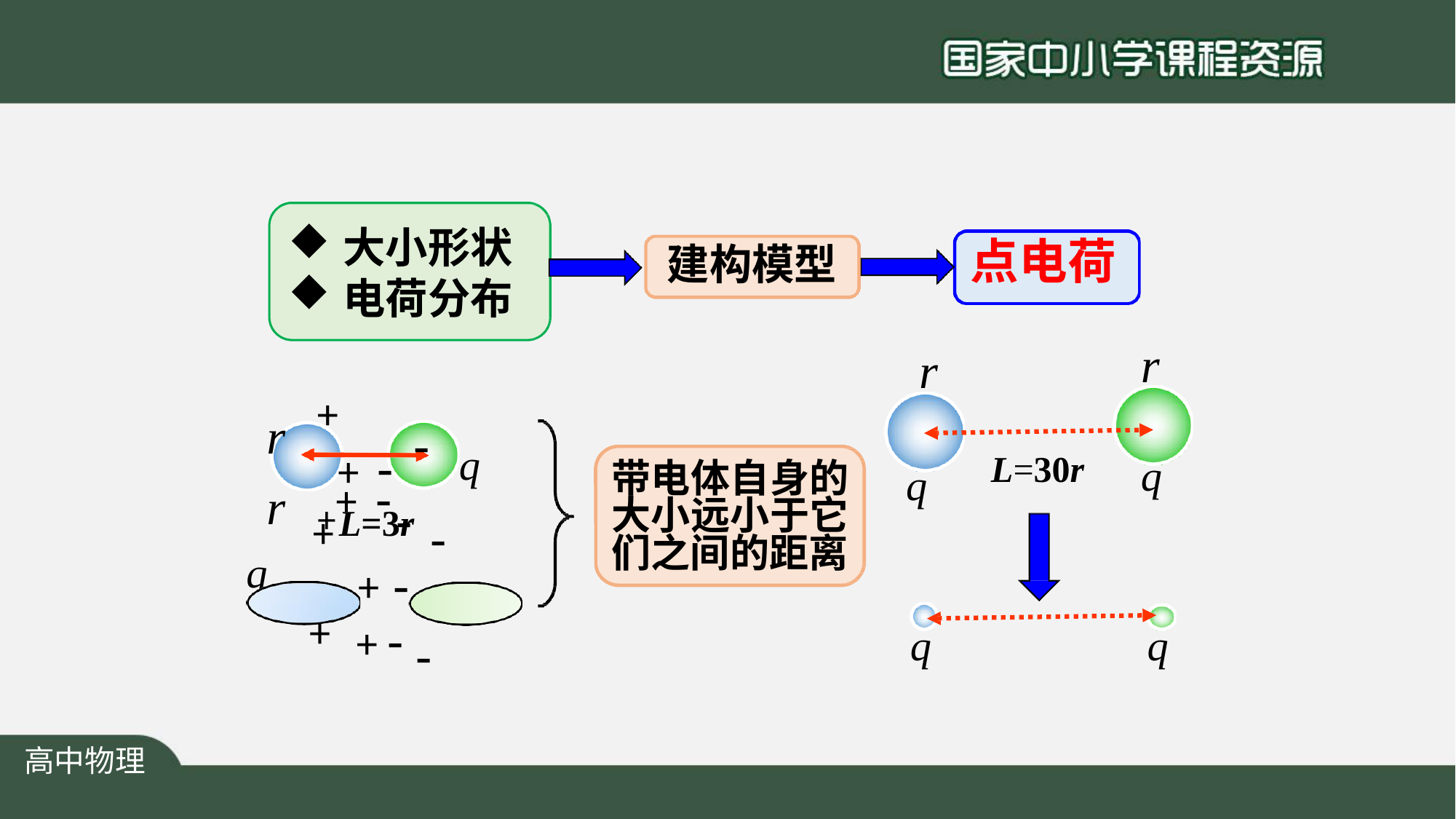

大小形状
电荷分布
点电荷

建构模型
r
r
r	- r
q
+

+	-

++	--
q
L=30r

q
带电体自身的 大小远小于它 们之间的距离
q
L=3r

+	-
+ -
+ - -

+

q
q
高中物理